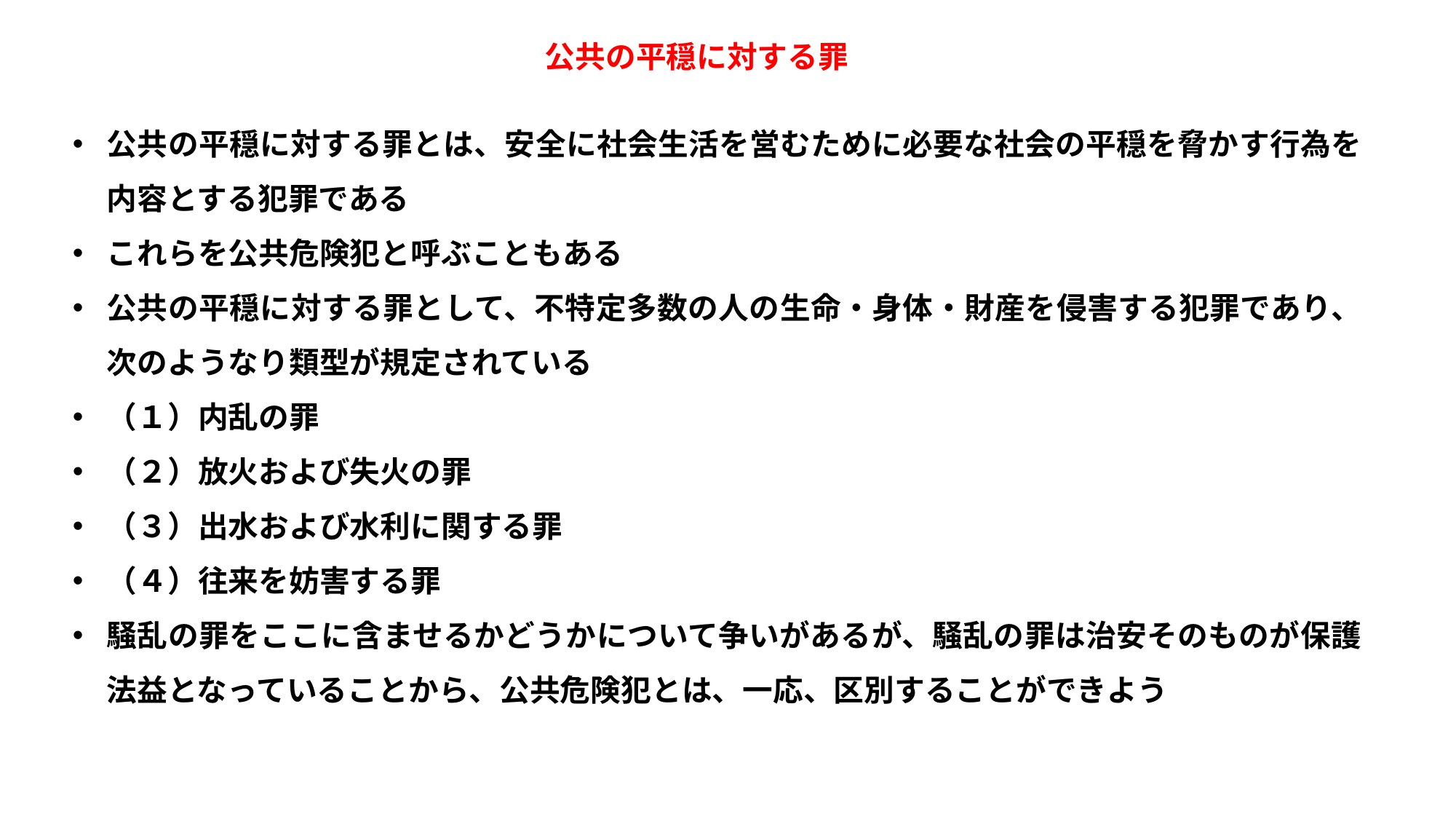

公共の平穏に対する罪
公共の平穏に対する罪とは、安全に社会生活を営むために必要な社会の平穏を脅かす行為を内容とする犯罪である
これらを公共危険犯と呼ぶこともある
公共の平穏に対する罪として、不特定多数の人の生命・身体・財産を侵害する犯罪であり、次のようなり類型が規定されている
（１）内乱の罪
（２）放火および失火の罪
（３）出水および水利に関する罪
（４）往来を妨害する罪
騒乱の罪をここに含ませるかどうかについて争いがあるが、騒乱の罪は治安そのものが保護法益となっていることから、公共危険犯とは、一応、区別することができよう